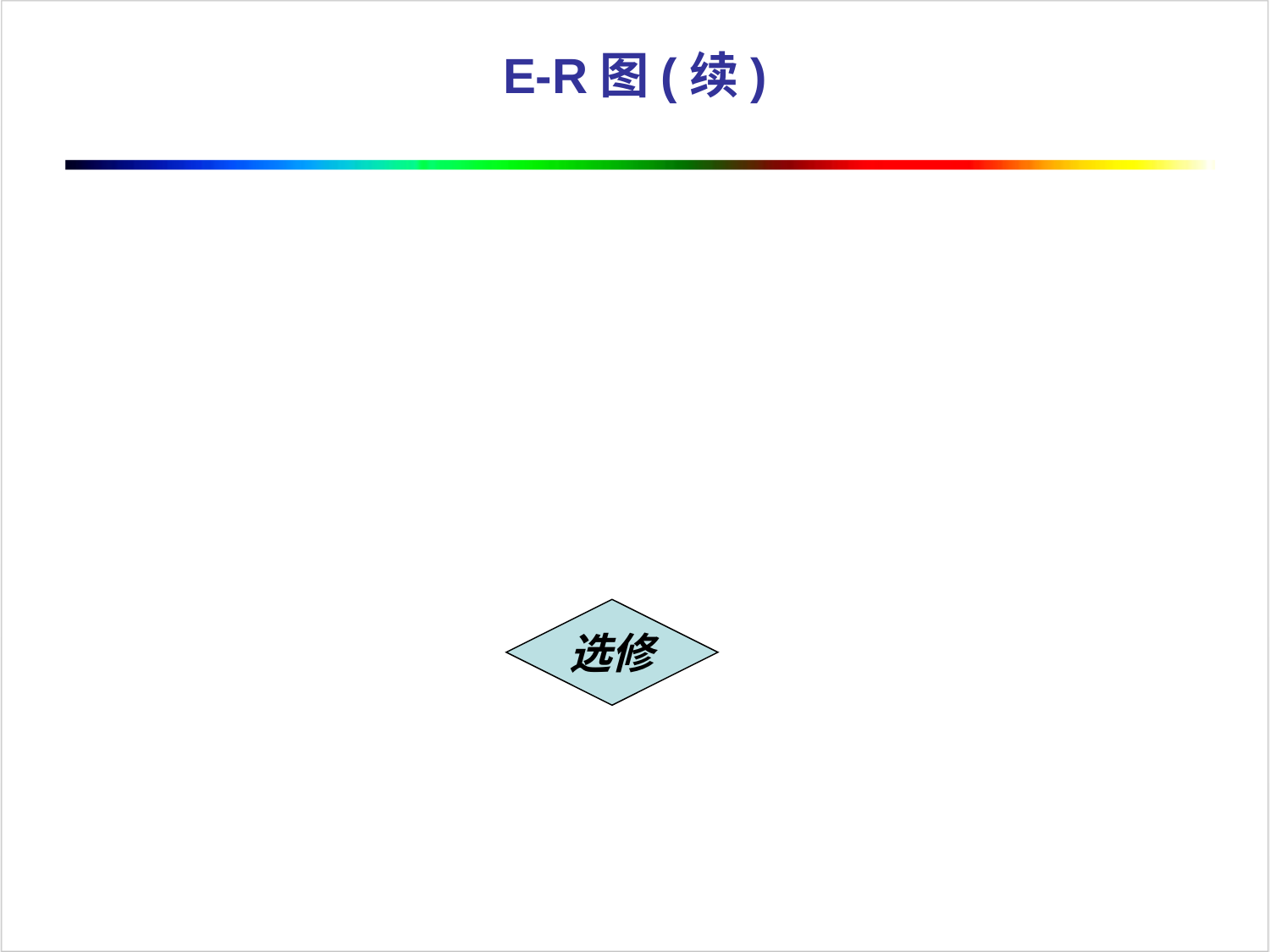

# E-R图(续)
联系
用菱形表示，菱形框内写明联系名，并用无向边分别与有关实体连接起来，同时在无向边旁标上联系的类型（1:1、1:n或m:n）

选修